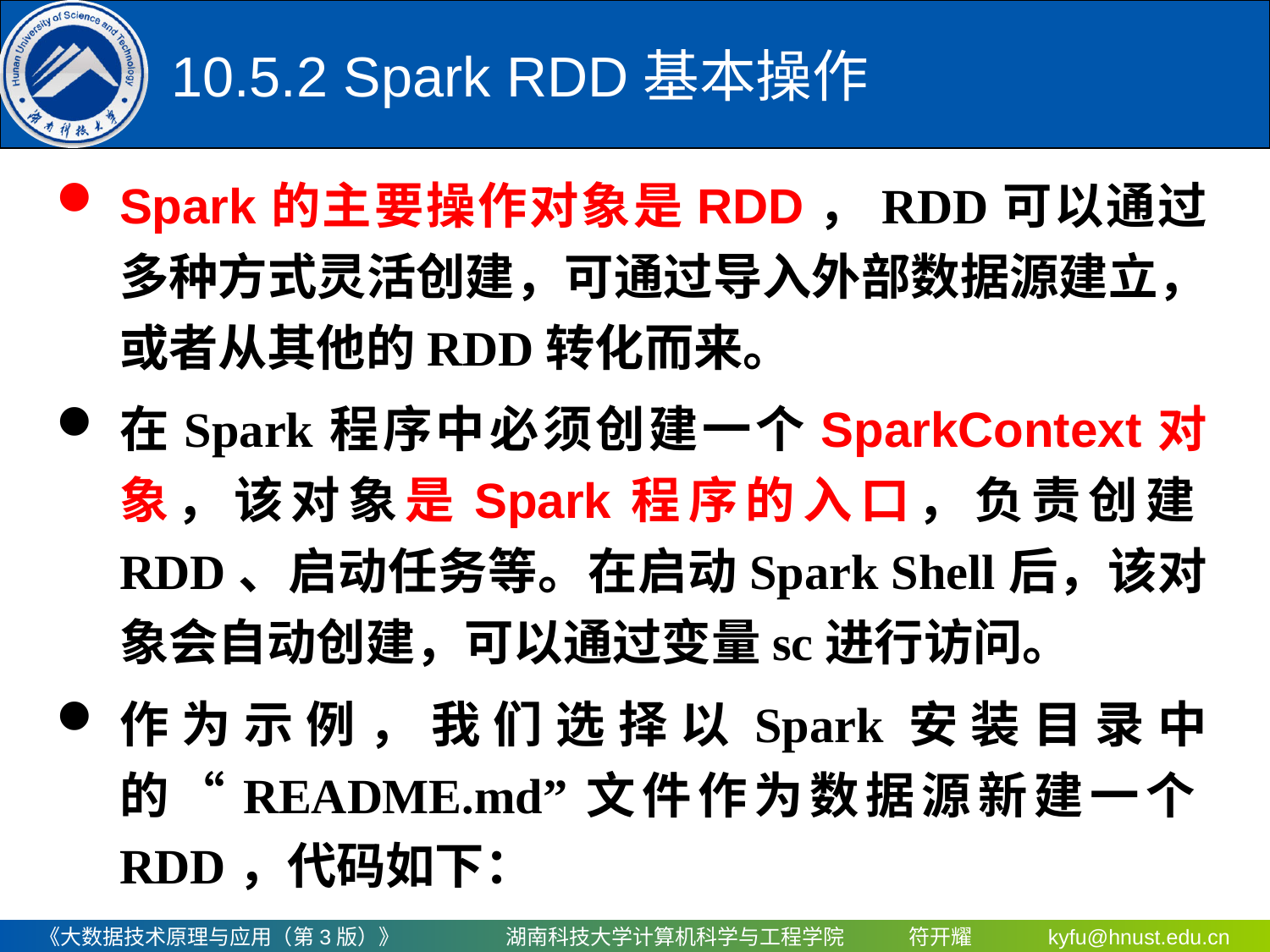

# 10.5.2 Spark RDD基本操作
Spark的主要操作对象是RDD，RDD可以通过多种方式灵活创建，可通过导入外部数据源建立，或者从其他的RDD转化而来。
在Spark程序中必须创建一个SparkContext对象，该对象是Spark程序的入口，负责创建RDD、启动任务等。在启动Spark Shell后，该对象会自动创建，可以通过变量sc进行访问。
作为示例，我们选择以Spark安装目录中的“README.md”文件作为数据源新建一个RDD，代码如下：